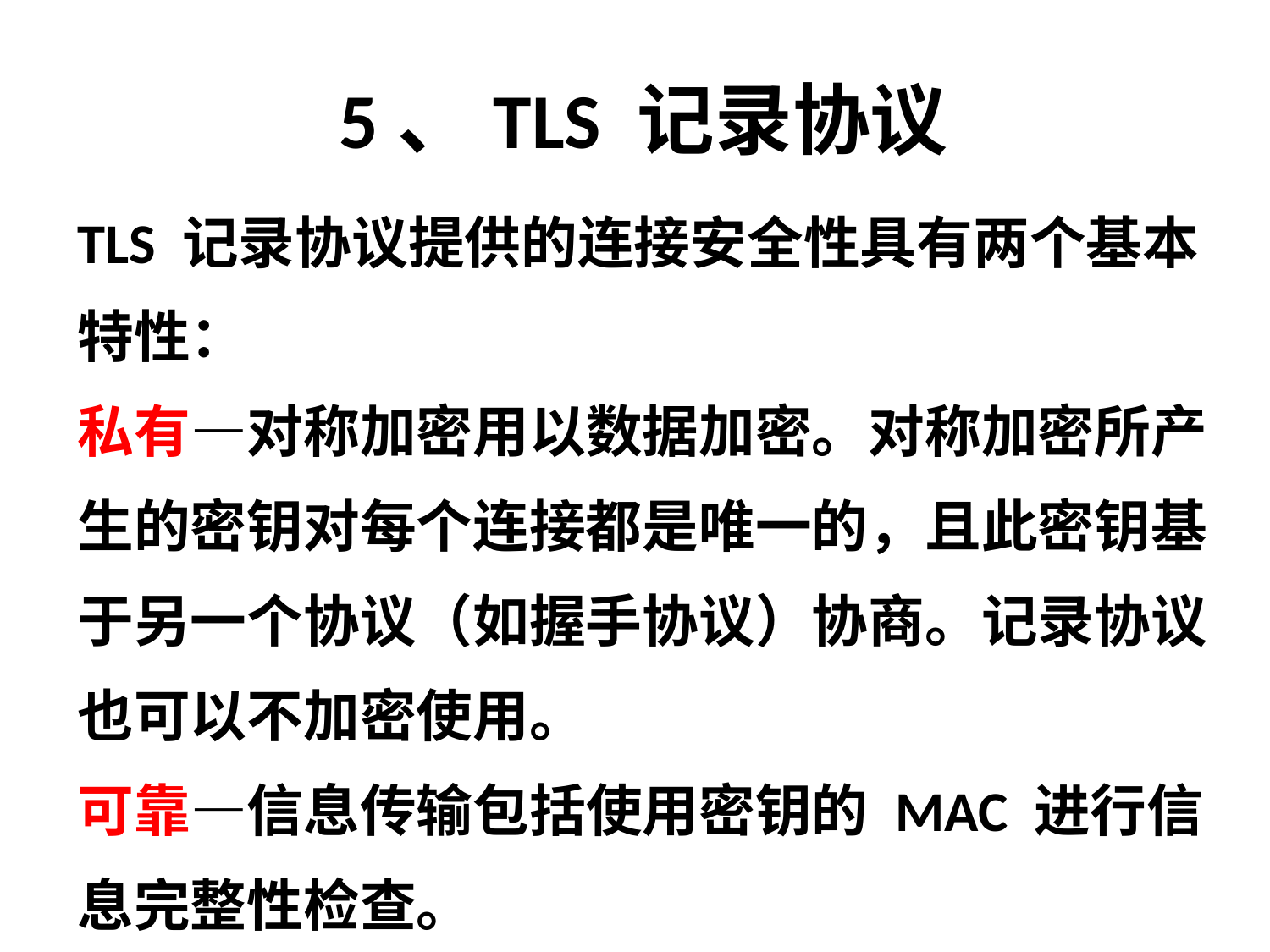

# 5、TLS 记录协议
TLS 记录协议提供的连接安全性具有两个基本特性：
私有―对称加密用以数据加密。对称加密所产生的密钥对每个连接都是唯一的，且此密钥基于另一个协议（如握手协议）协商。记录协议也可以不加密使用。
可靠―信息传输包括使用密钥的 MAC 进行信息完整性检查。